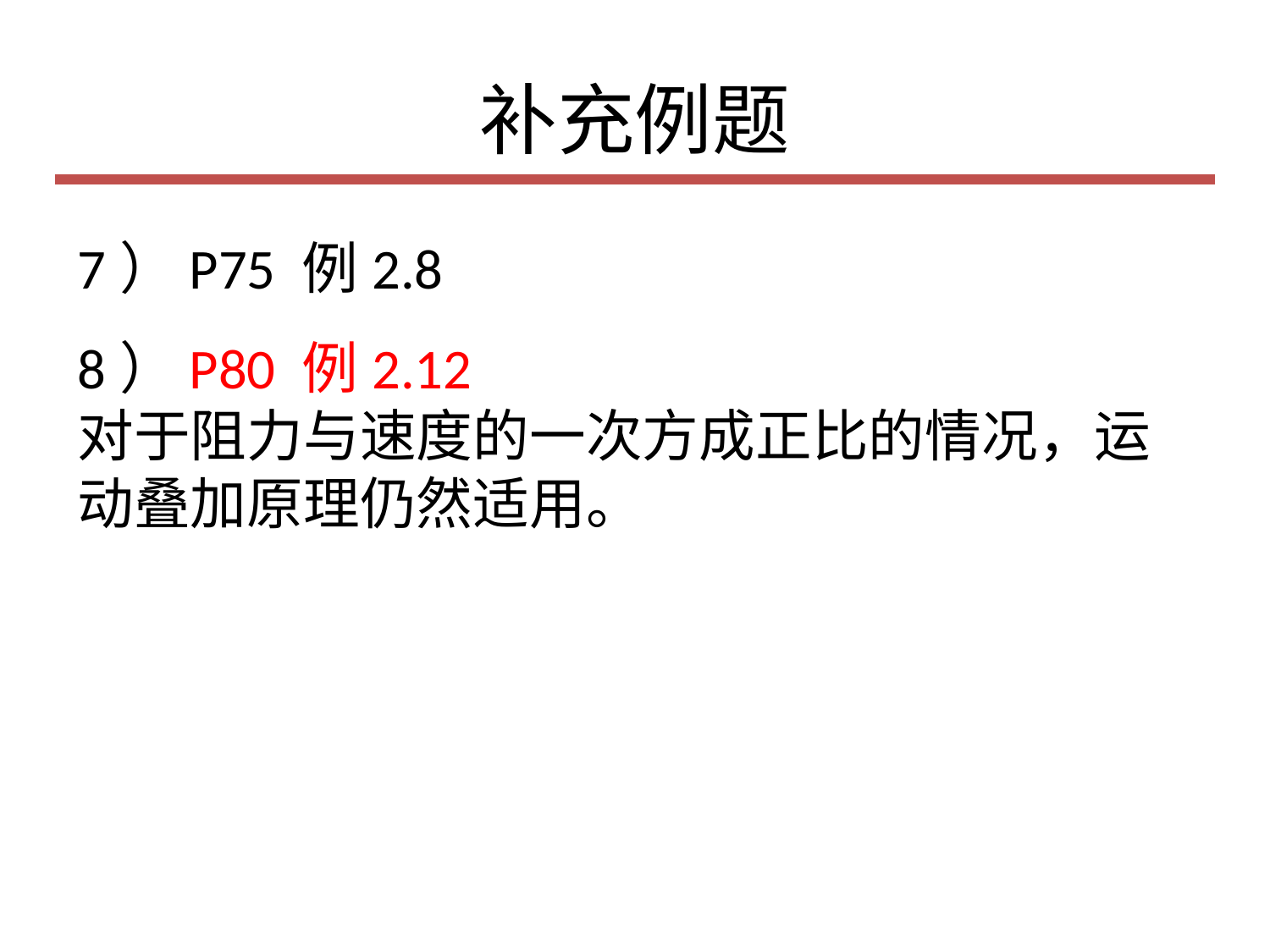

# 补充例题
7）P75 例2.8
8）P80 例2.12
对于阻力与速度的一次方成正比的情况，运动叠加原理仍然适用。